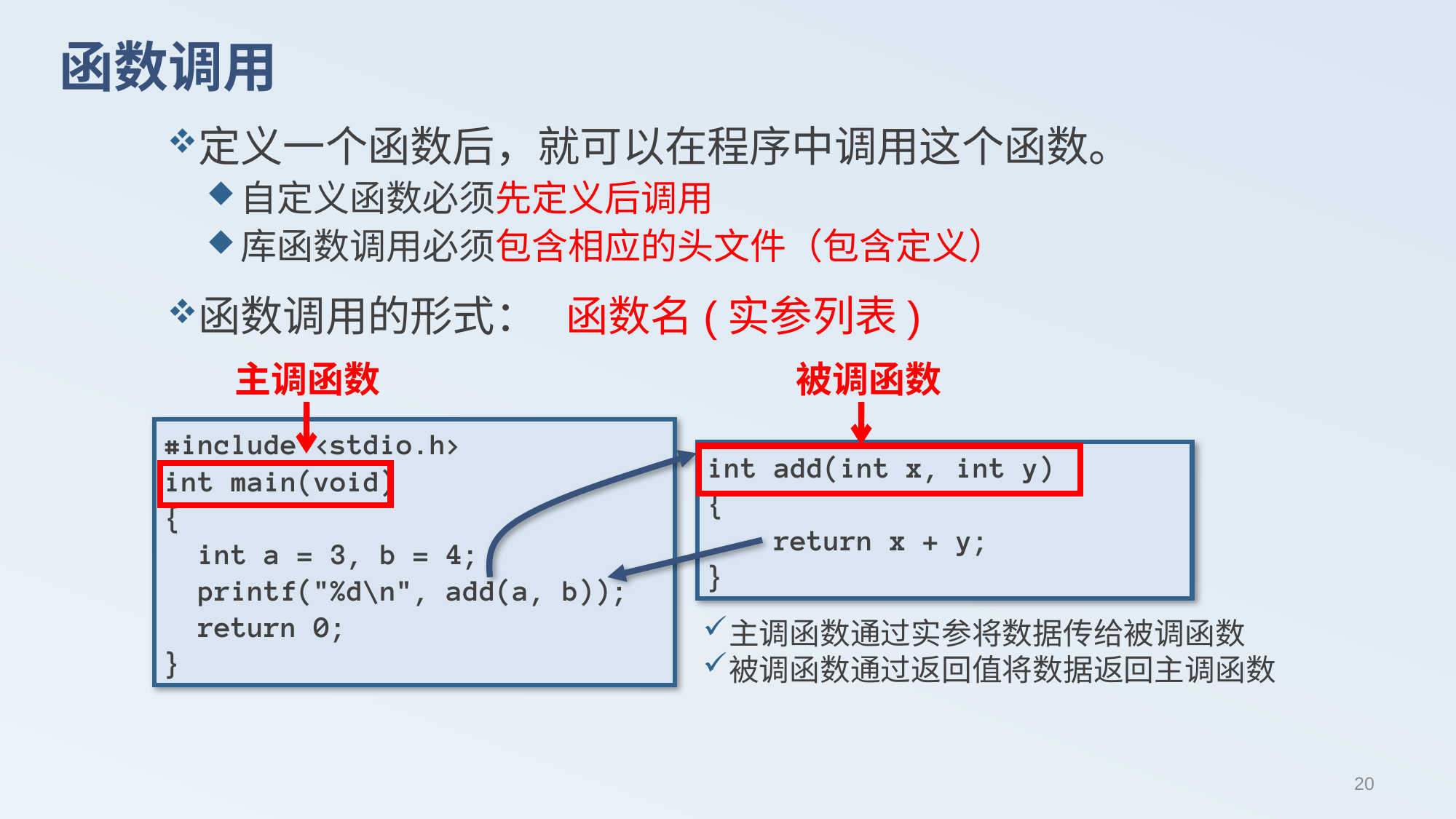

# 函数调用
定义一个函数后，就可以在程序中调用这个函数。
自定义函数必须先定义后调用
库函数调用必须包含相应的头文件（包含定义）
函数调用的形式：   函数名(实参列表)

主调函数
被调函数
#include <stdio.h>
int main(void)
{
  int a = 3, b = 4;
  printf("%d\n", add(a, b));
  return 0;
}
int add(int x, int y)
{
    return x + y;
}

主调函数通过实参将数据传给被调函数
被调函数通过返回值将数据返回主调函数